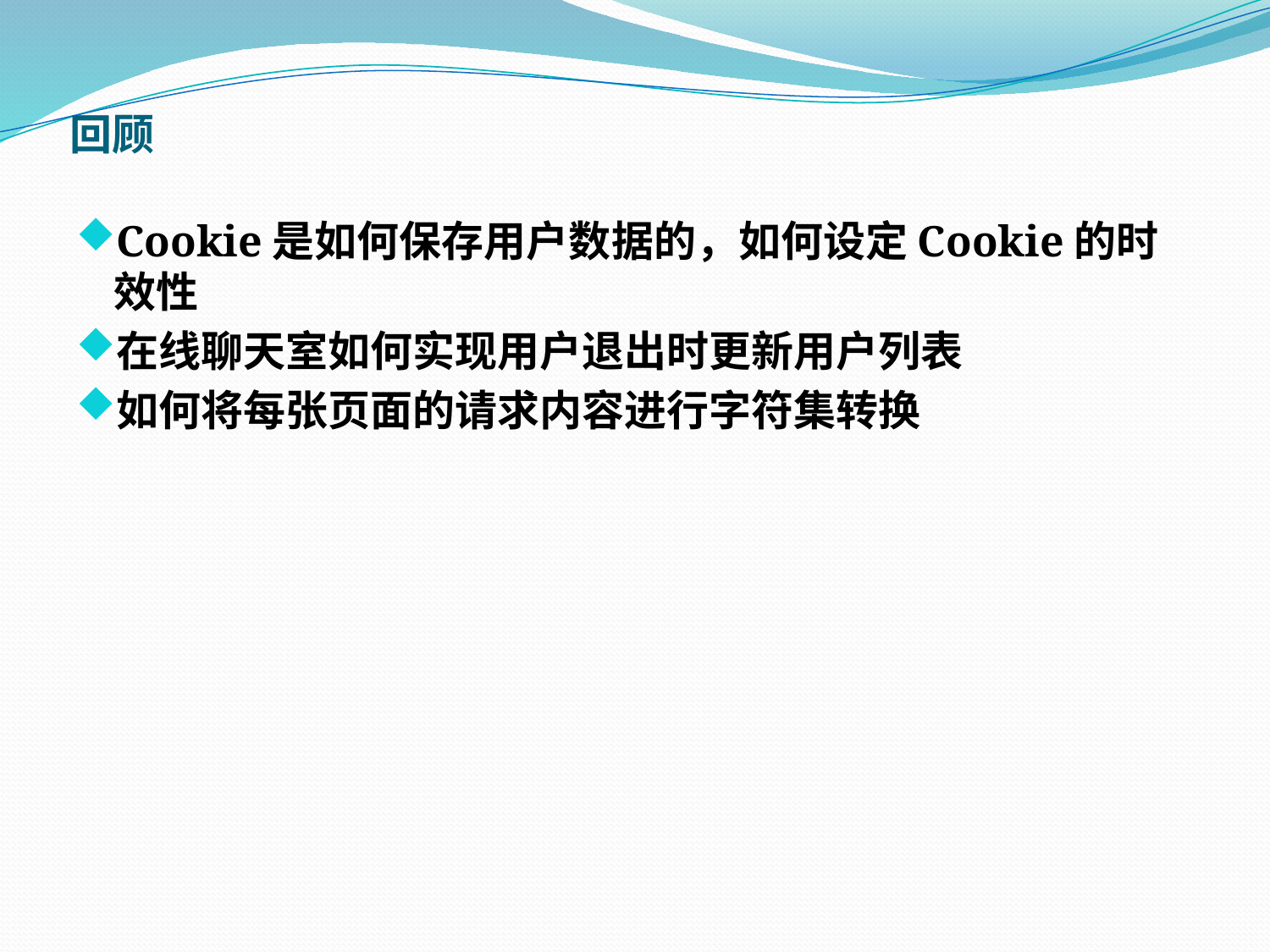

# 回顾
Cookie是如何保存用户数据的，如何设定Cookie的时效性
在线聊天室如何实现用户退出时更新用户列表
如何将每张页面的请求内容进行字符集转换